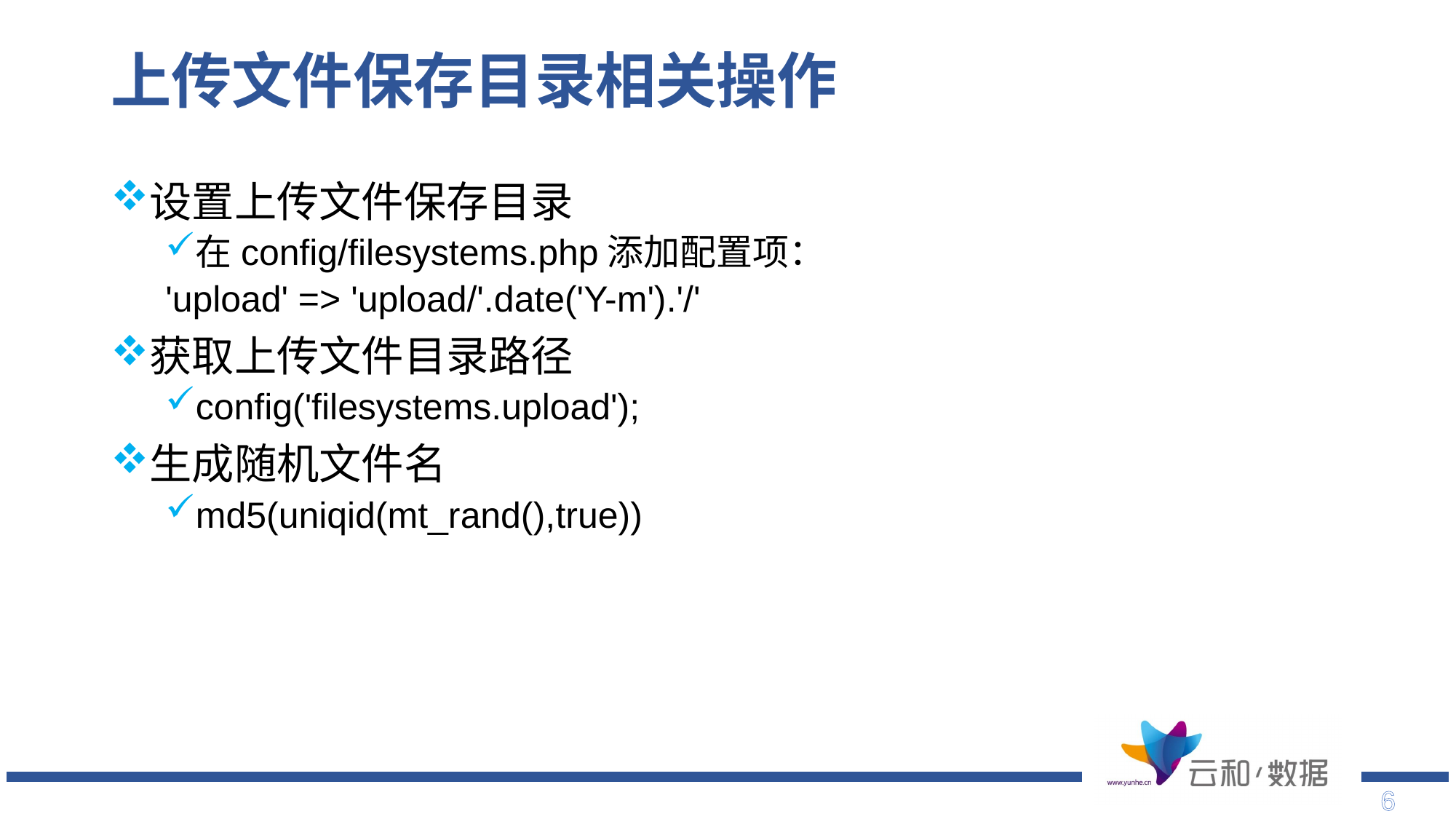

# 上传文件保存目录相关操作
设置上传文件保存目录
在config/filesystems.php添加配置项：
'upload' => 'upload/'.date('Y-m').'/'
获取上传文件目录路径
config('filesystems.upload');
生成随机文件名
md5(uniqid(mt_rand(),true))